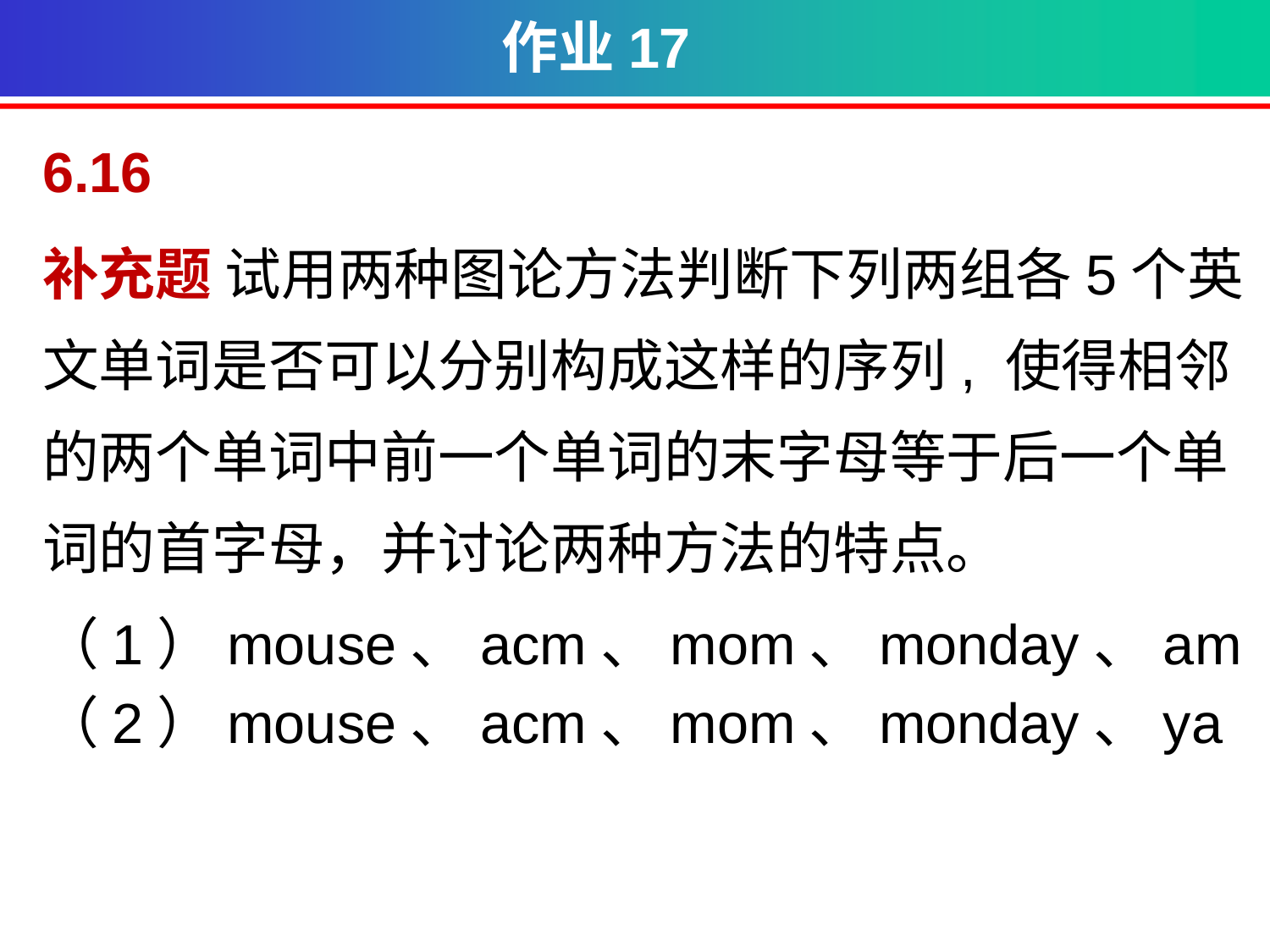

作业17
6.16
补充题 试用两种图论方法判断下列两组各5个英文单词是否可以分别构成这样的序列, 使得相邻的两个单词中前一个单词的末字母等于后一个单词的首字母，并讨论两种方法的特点。
（1）mouse、acm、mom、monday、am
（2）mouse、acm、mom、monday、ya